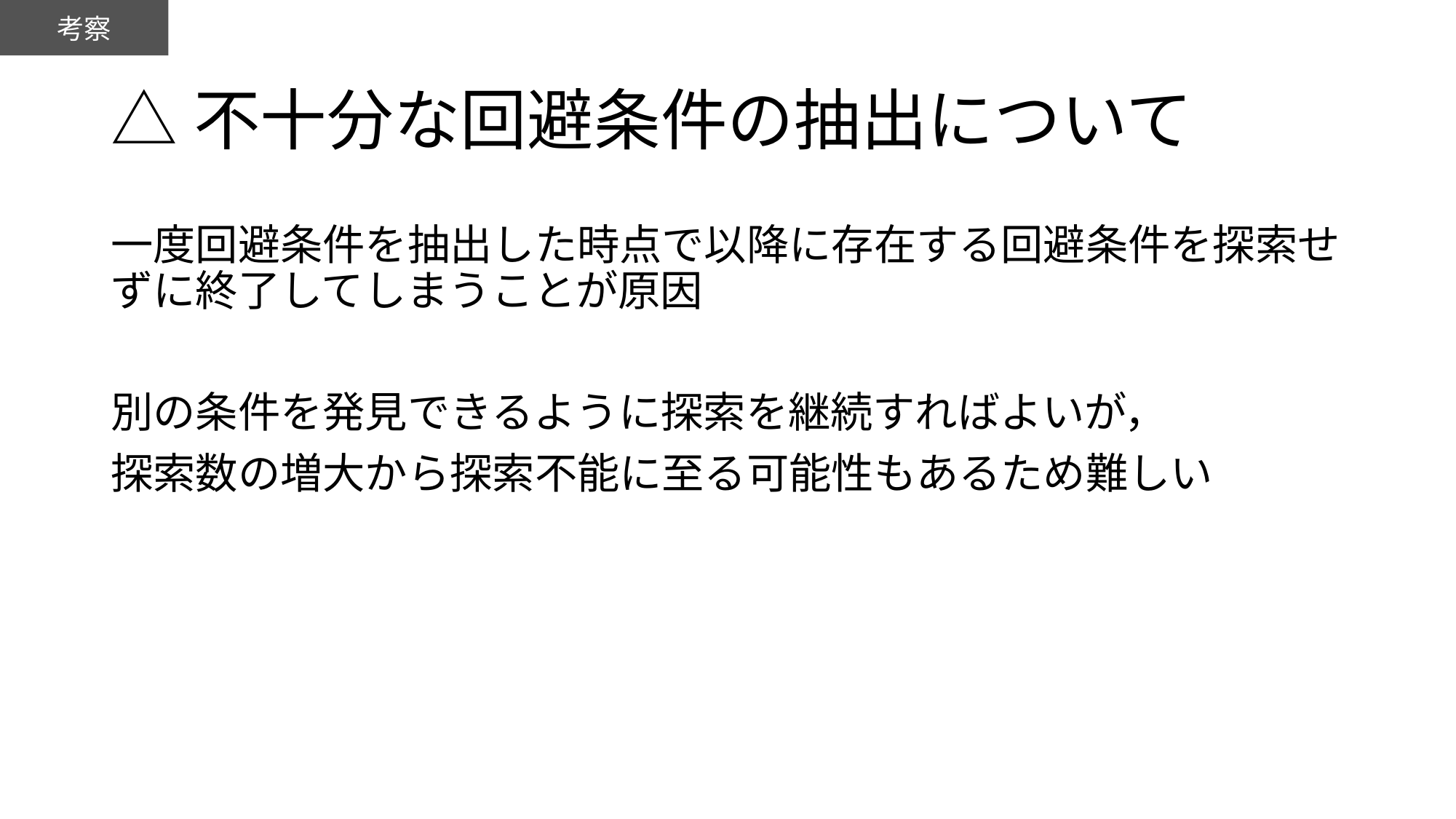

考察
# △不十分な回避条件の抽出について
一度回避条件を抽出した時点で以降に存在する回避条件を探索せずに終了してしまうことが原因

別の条件を発見できるように探索を継続すればよいが，
探索数の増大から探索不能に至る可能性もあるため難しい